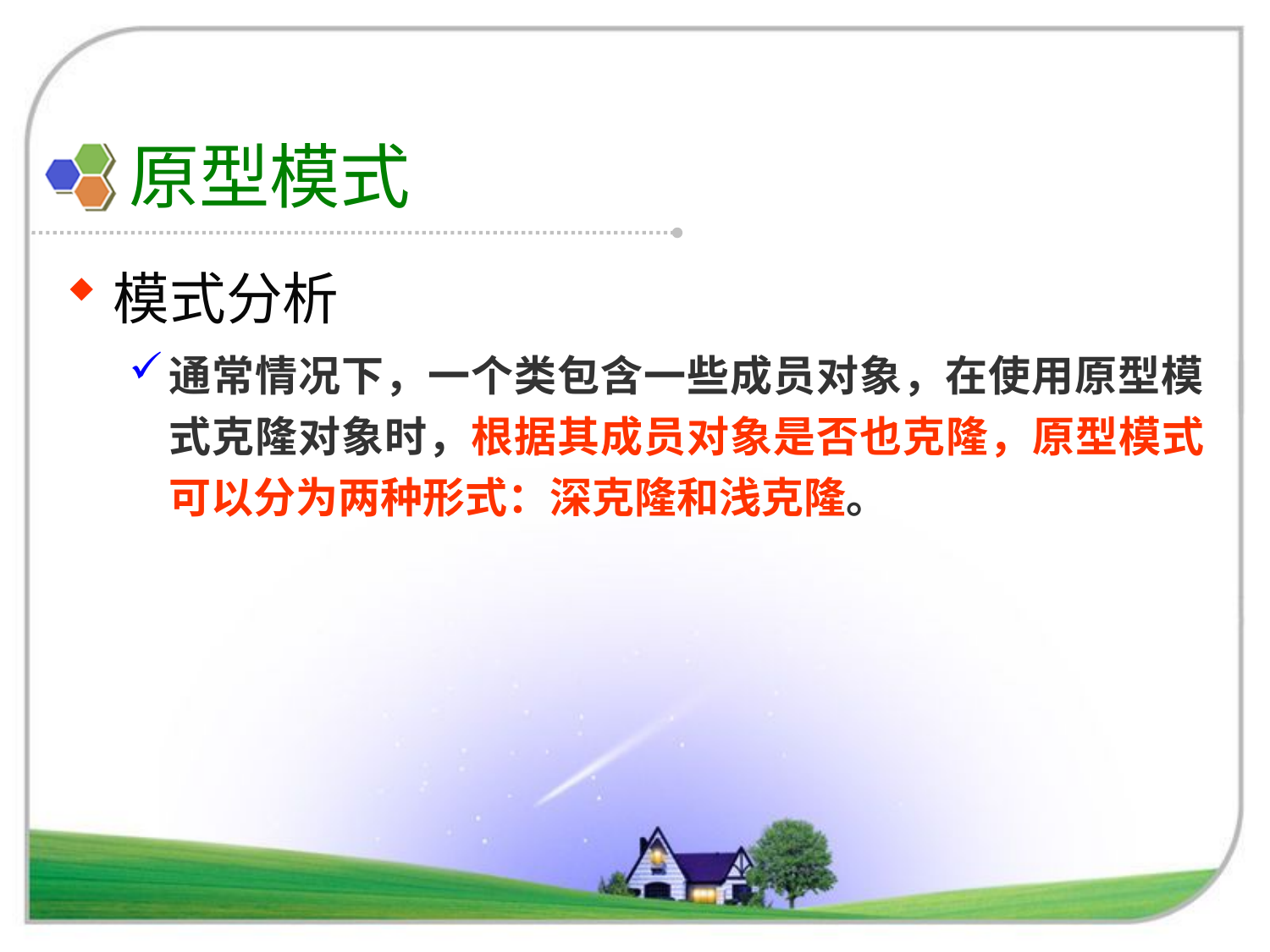

# 原型模式
模式分析
通常情况下，一个类包含一些成员对象，在使用原型模式克隆对象时，根据其成员对象是否也克隆，原型模式可以分为两种形式：深克隆和浅克隆。